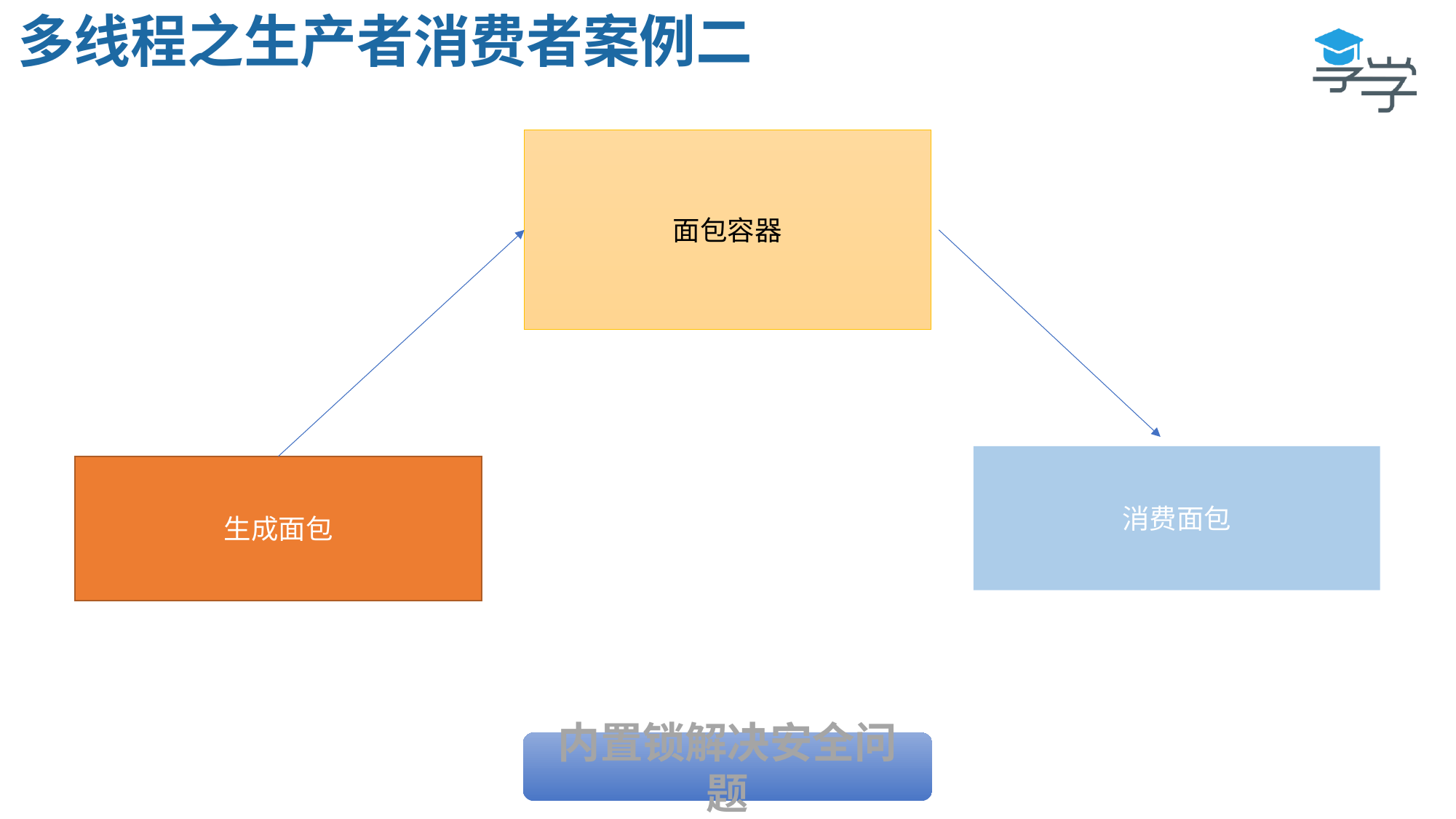

多线程之生产者消费者案例二
面包容器

消费面包
生成面包
内置锁解决安全问题